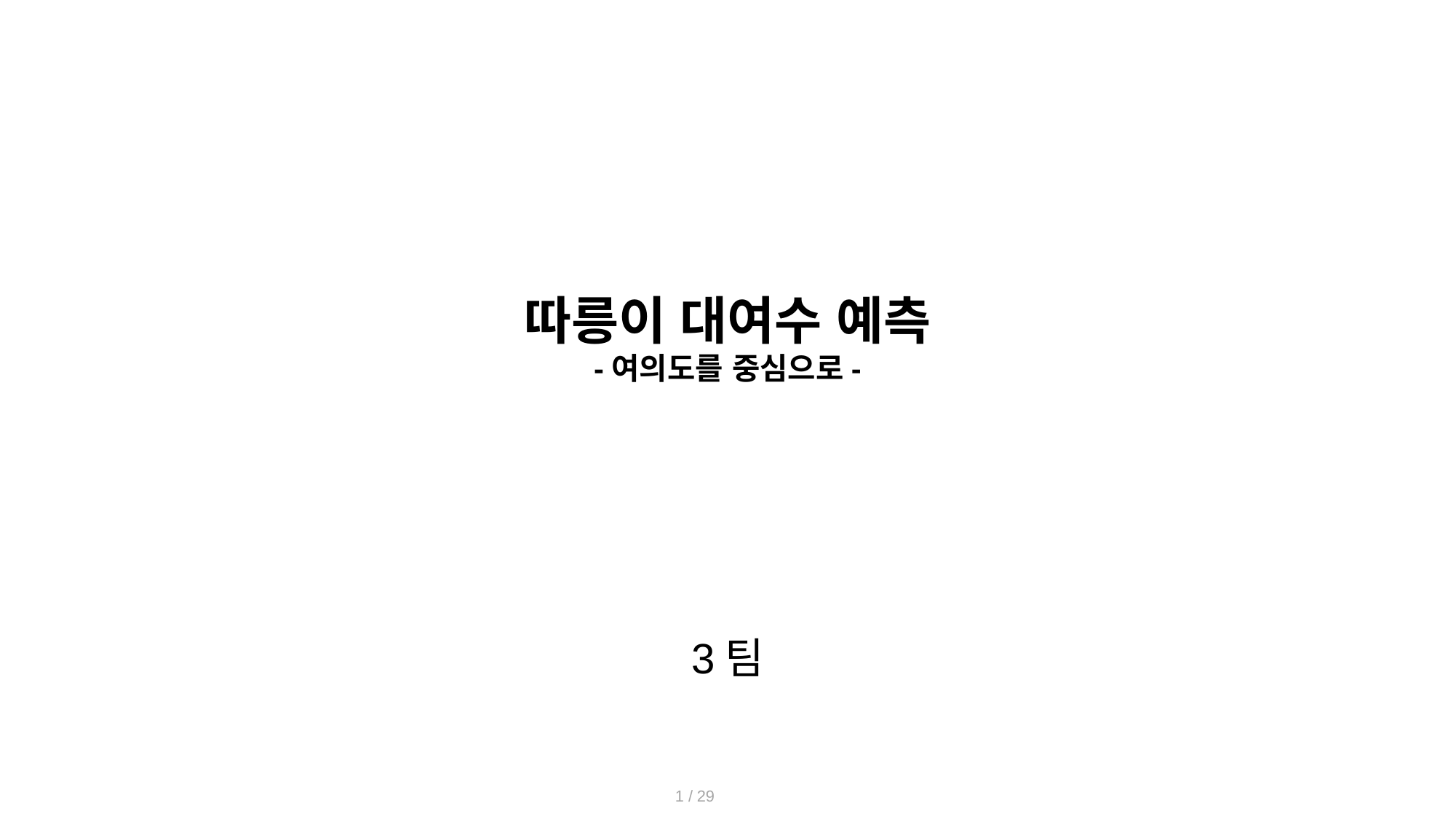

# 따릉이 대여수 예측 -여의도를 중심으로-
3팀